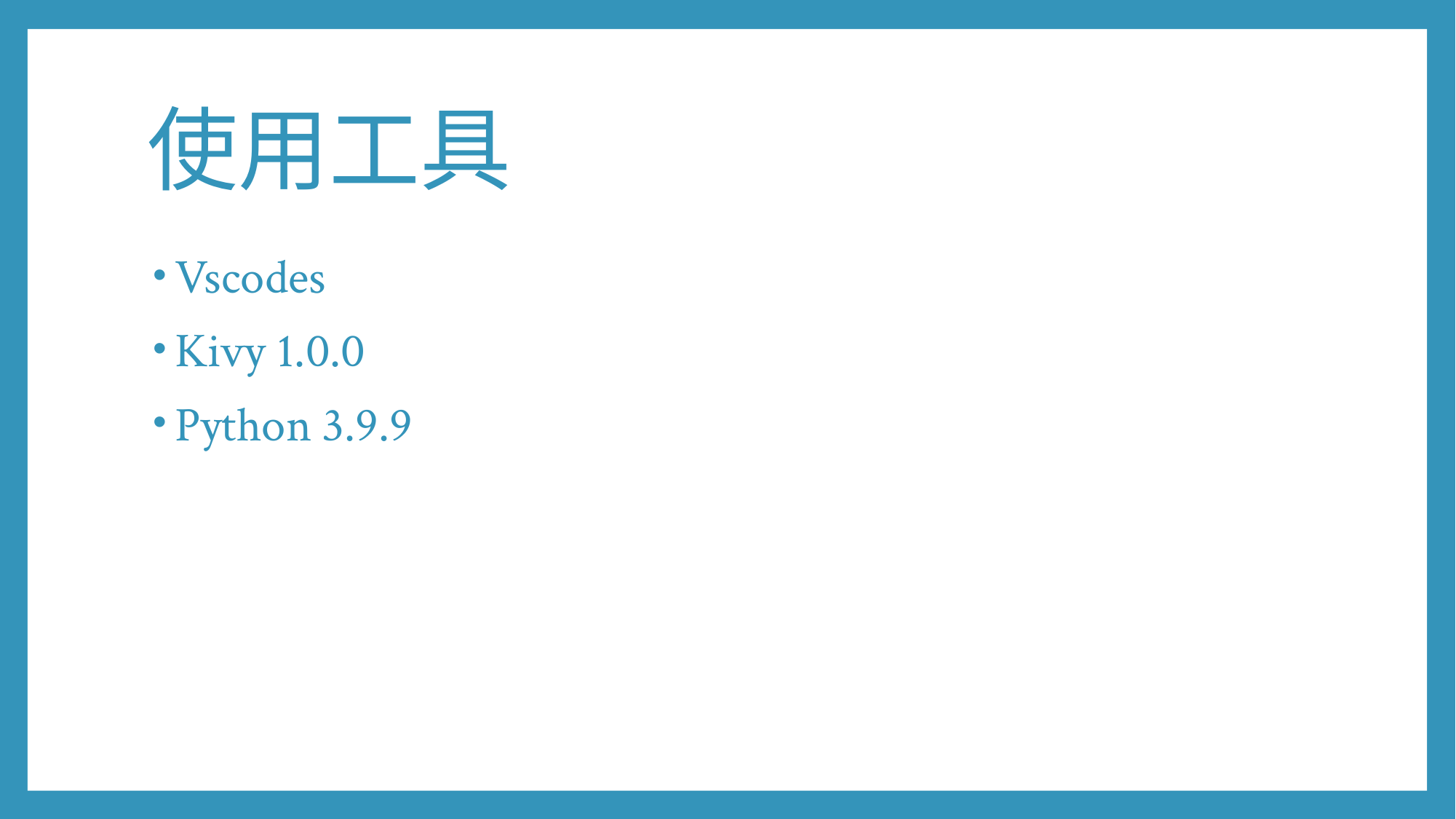

# 使用工具
Vscodes
Kivy 1.0.0
Python 3.9.9